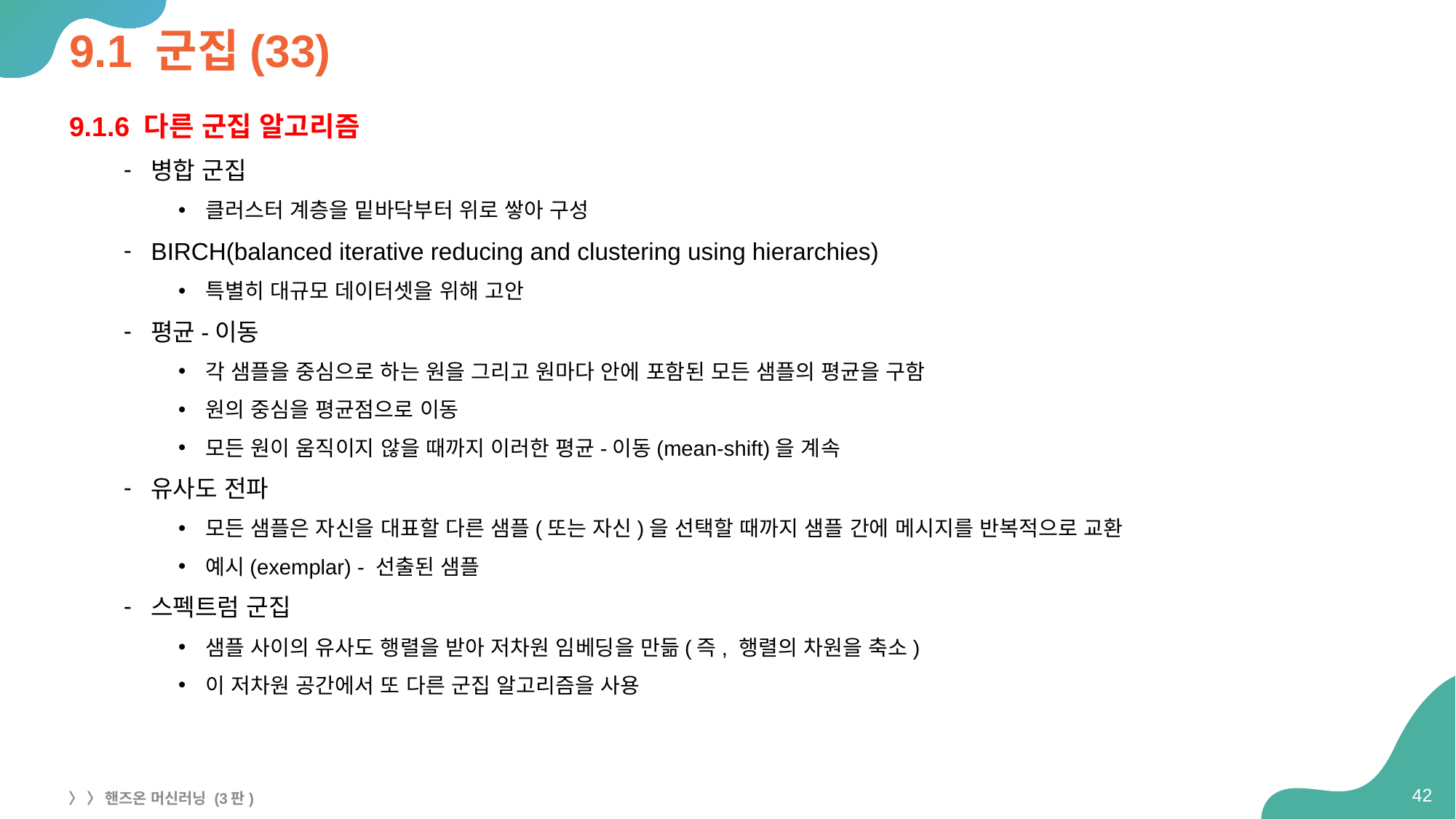

# 9.1 군집(33)
9.1.6 다른 군집 알고리즘
병합 군집
클러스터 계층을 밑바닥부터 위로 쌓아 구성
BIRCH(balanced iterative reducing and clustering using hierarchies)
특별히 대규모 데이터셋을 위해 고안
평균-이동
각 샘플을 중심으로 하는 원을 그리고 원마다 안에 포함된 모든 샘플의 평균을 구함
원의 중심을 평균점으로 이동
모든 원이 움직이지 않을 때까지 이러한 평균-이동(mean-shift)을 계속
유사도 전파
모든 샘플은 자신을 대표할 다른 샘플(또는 자신)을 선택할 때까지 샘플 간에 메시지를 반복적으로 교환
예시(exemplar) - 선출된 샘플
스펙트럼 군집
샘플 사이의 유사도 행렬을 받아 저차원 임베딩을 만듦(즉, 행렬의 차원을 축소)
이 저차원 공간에서 또 다른 군집 알고리즘을 사용
42
〉 〉 핸즈온 머신러닝 (3판)